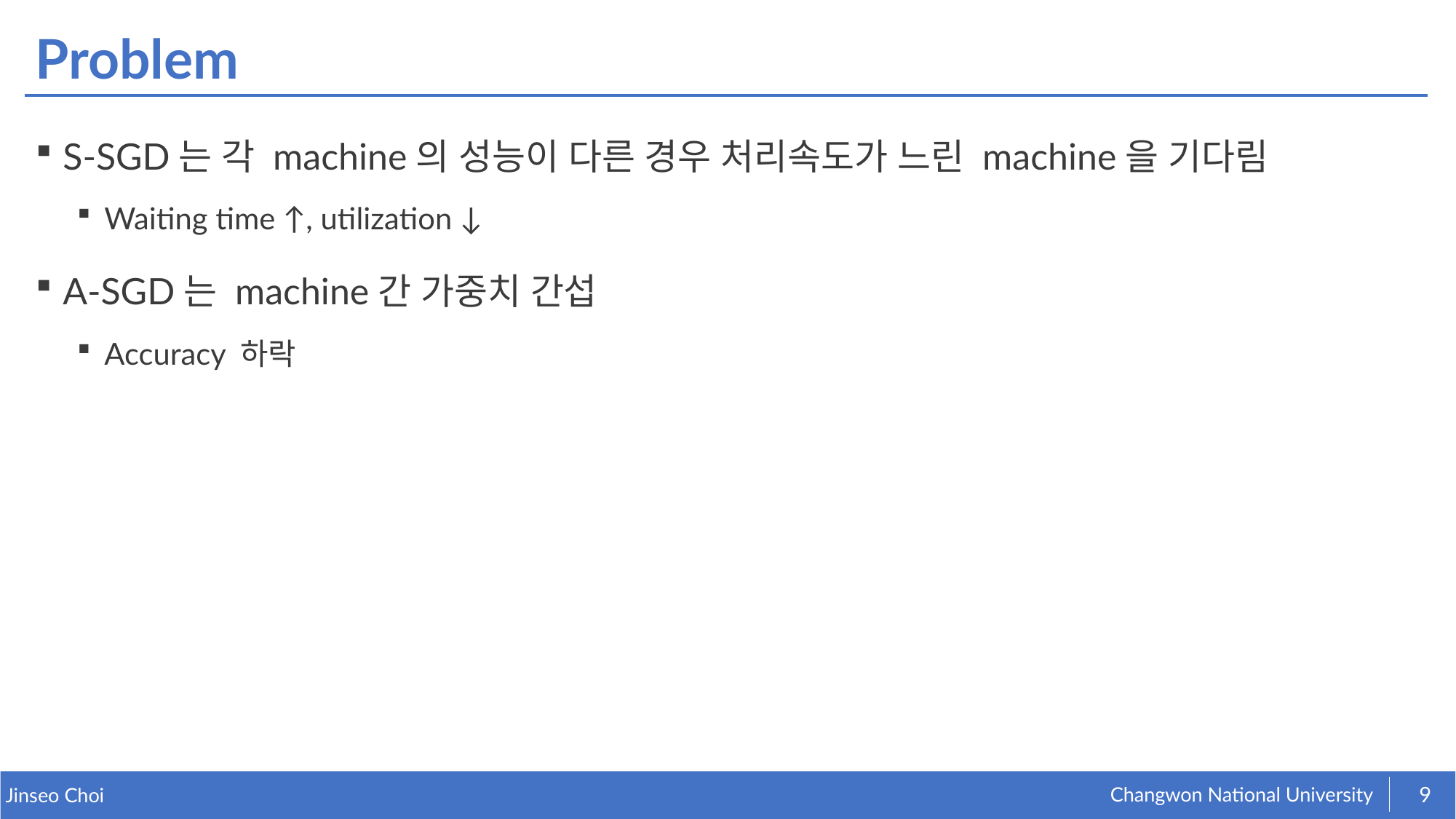

# Problem
S-SGD는 각 machine의 성능이 다른 경우 처리속도가 느린 machine을 기다림
Waiting time ↑, utilization ↓
A-SGD는 machine간 가중치 간섭
Accuracy 하락

9